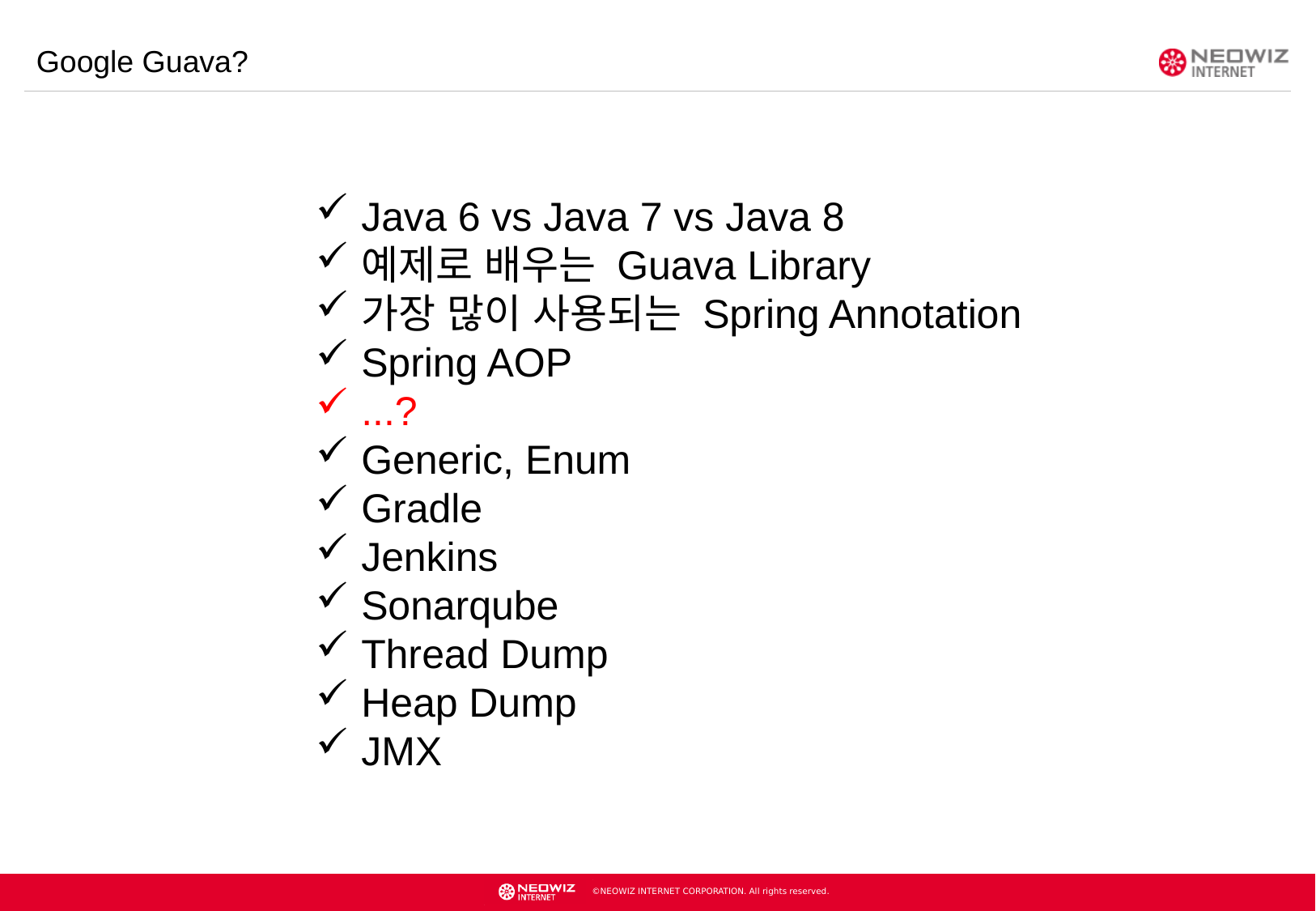

Google Guava?
Java 6 vs Java 7 vs Java 8
예제로 배우는 Guava Library
가장 많이 사용되는 Spring Annotation
Spring AOP
...?
Generic, Enum
Gradle
Jenkins
Sonarqube
Thread Dump
Heap Dump
JMX